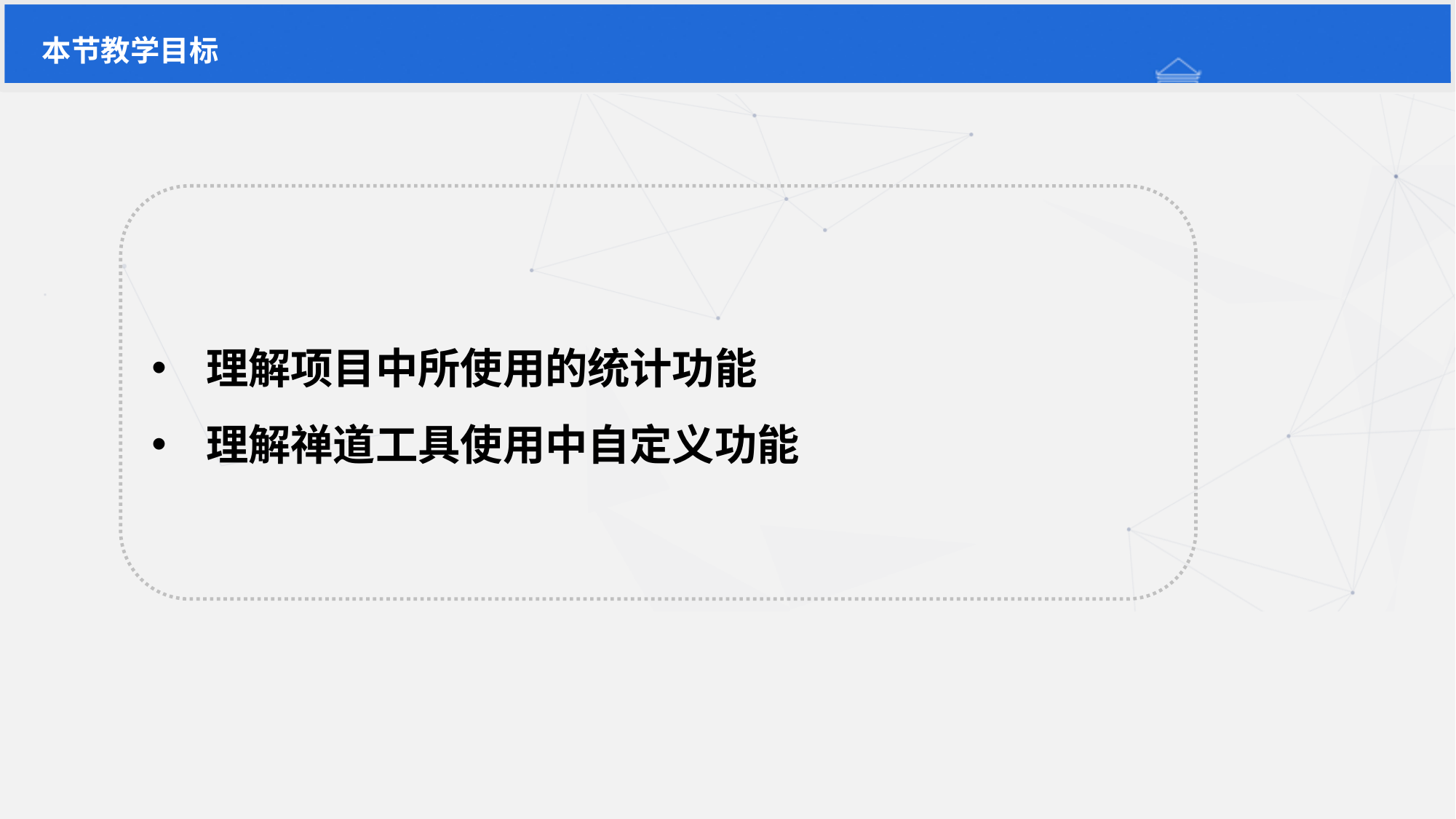

本节教学目标
理解项目中所使用的统计功能
理解禅道工具使用中自定义功能